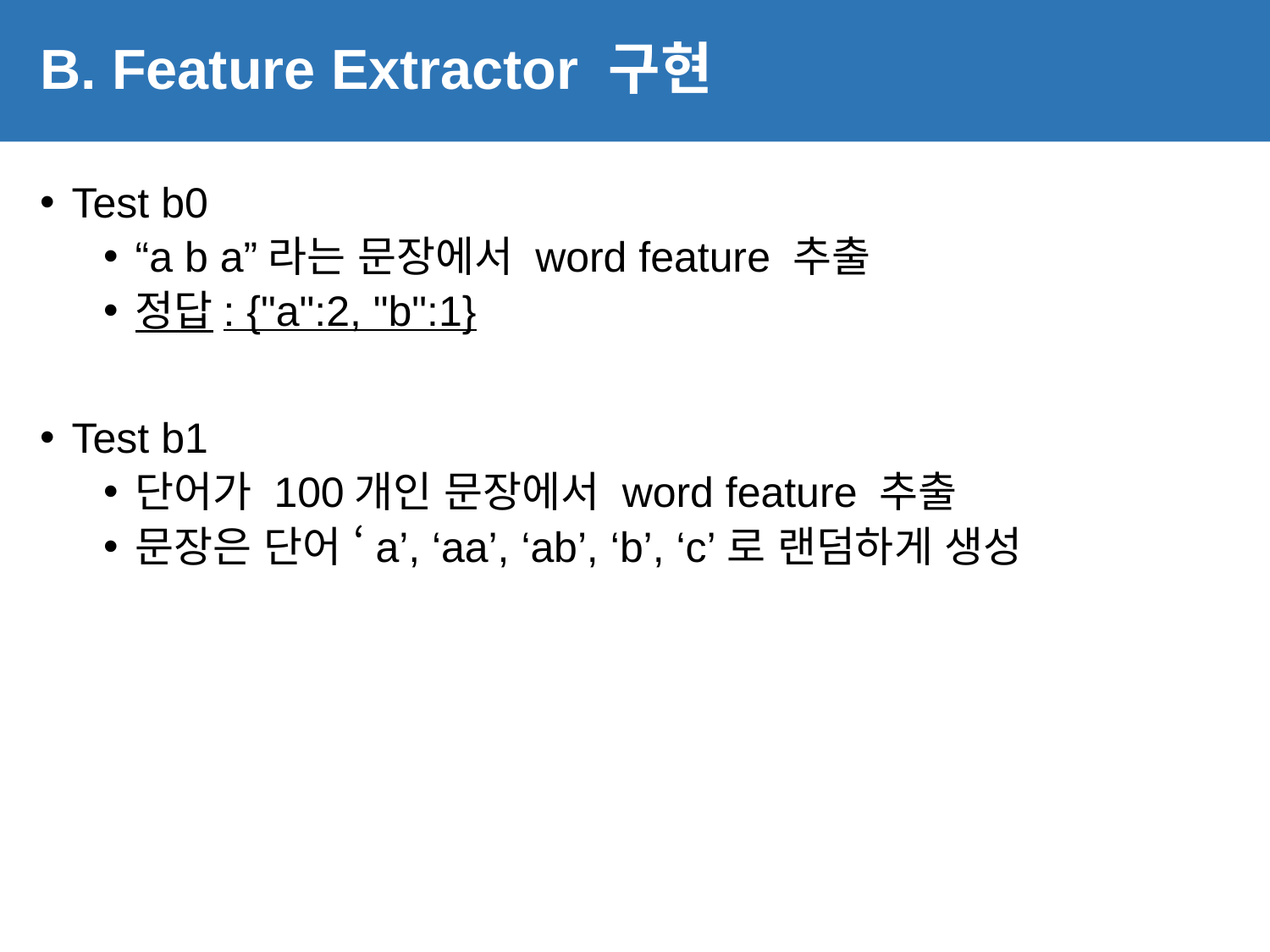

# B. Feature Extractor 구현
16
Test b0
“a b a”라는 문장에서 word feature 추출
정답: {"a":2, "b":1}

Test b1
단어가 100개인 문장에서 word feature 추출
문장은 단어 ‘a’, ‘aa’, ‘ab’, ‘b’, ‘c’로 랜덤하게 생성